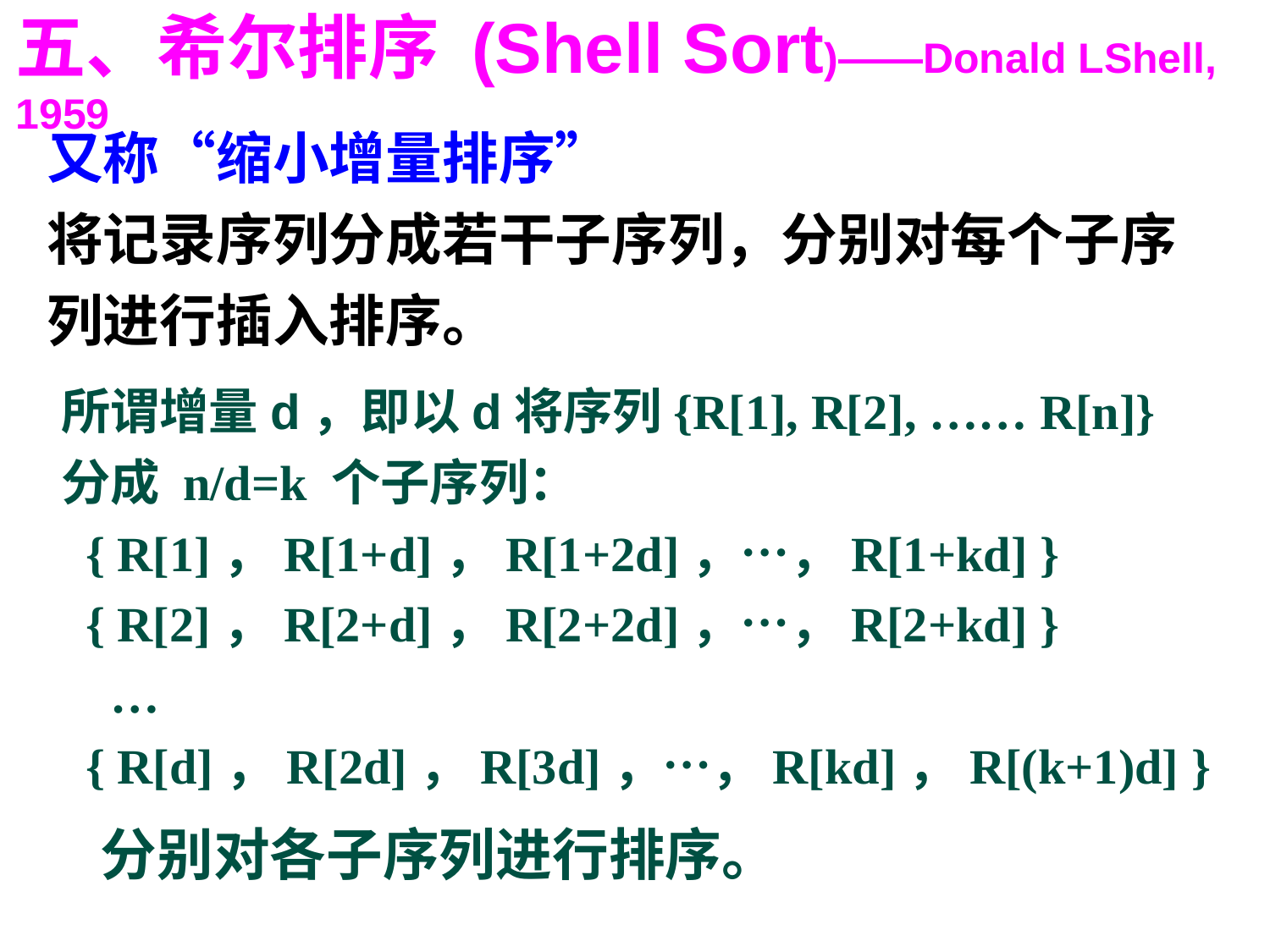

# 五、希尔排序 (Shell Sort)——Donald LShell,  1959
又称“缩小增量排序”
将记录序列分成若干子序列，分别对每个子序列进行插入排序。
所谓增量d，即以d将序列{R[1], R[2], …… R[n]}
分成 n/d=k 个子序列：
  { R[1]，R[1+d]，R[1+2d]，…，R[1+kd] }
  { R[2]，R[2+d]，R[2+2d]，…，R[2+kd] }
    …
  { R[d]，R[2d]，R[3d]，…，R[kd]，R[(k+1)d] }
分别对各子序列进行排序。